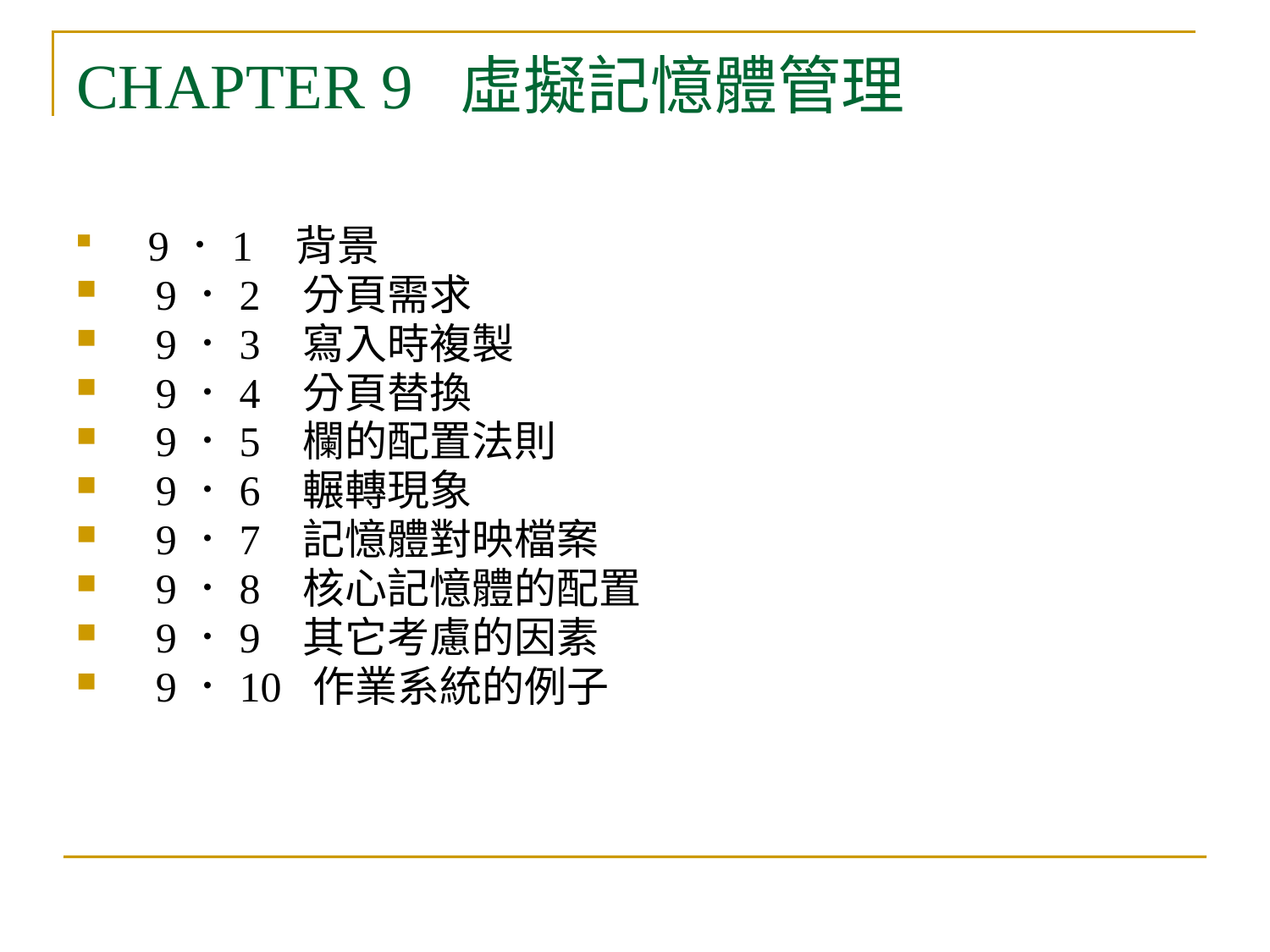

# CHAPTER 9  虛擬記憶體管理
    9．1   背景
   9．2   分頁需求
   9．3   寫入時複製
   9．4   分頁替換
   9．5   欄的配置法則
   9．6   輾轉現象
   9．7   記憶體對映檔案
   9．8   核心記憶體的配置
   9．9   其它考慮的因素
   9．10  作業系統的例子